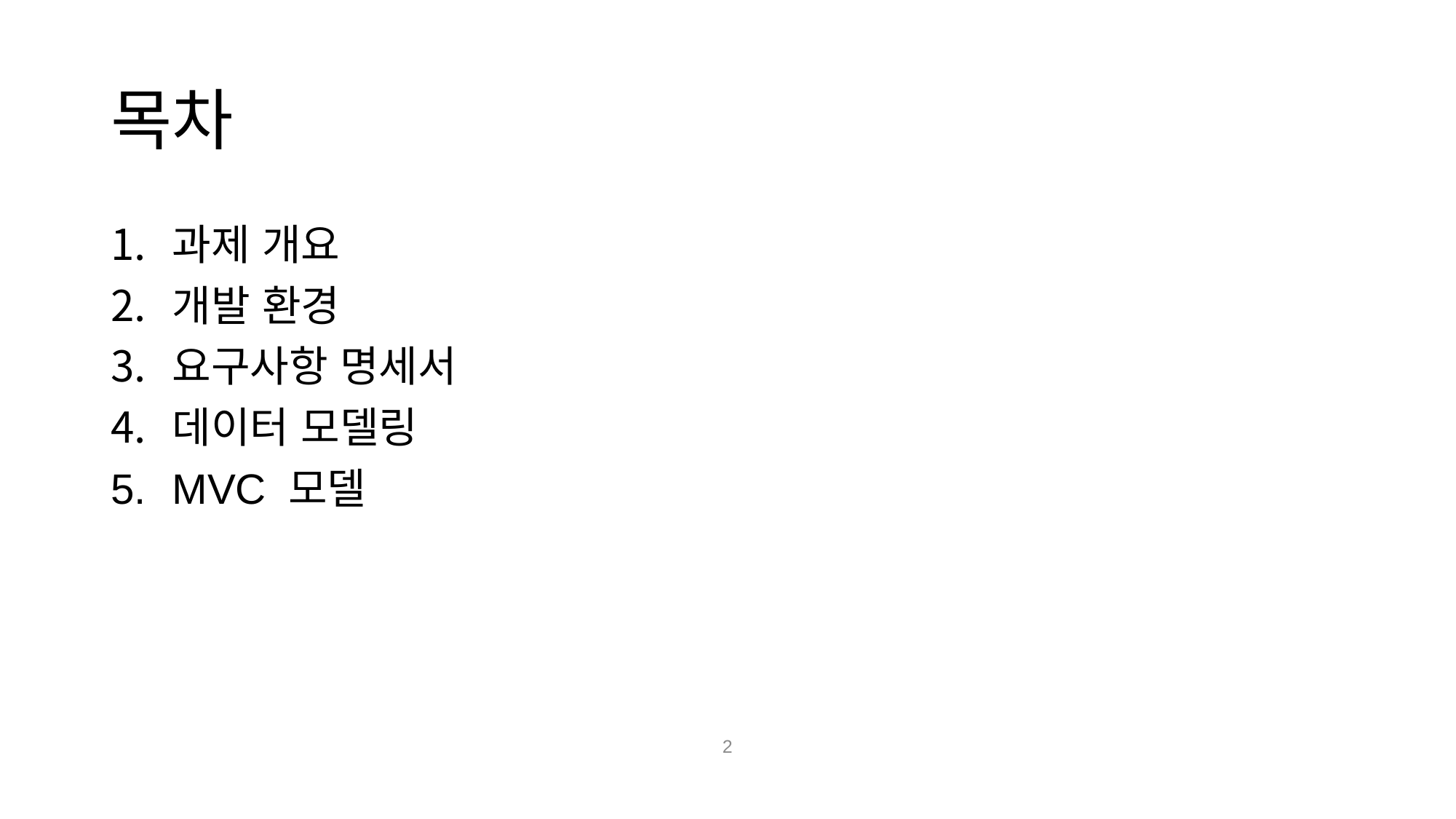

# 목차
과제 개요
개발 환경
요구사항 명세서
데이터 모델링
MVC 모델

2